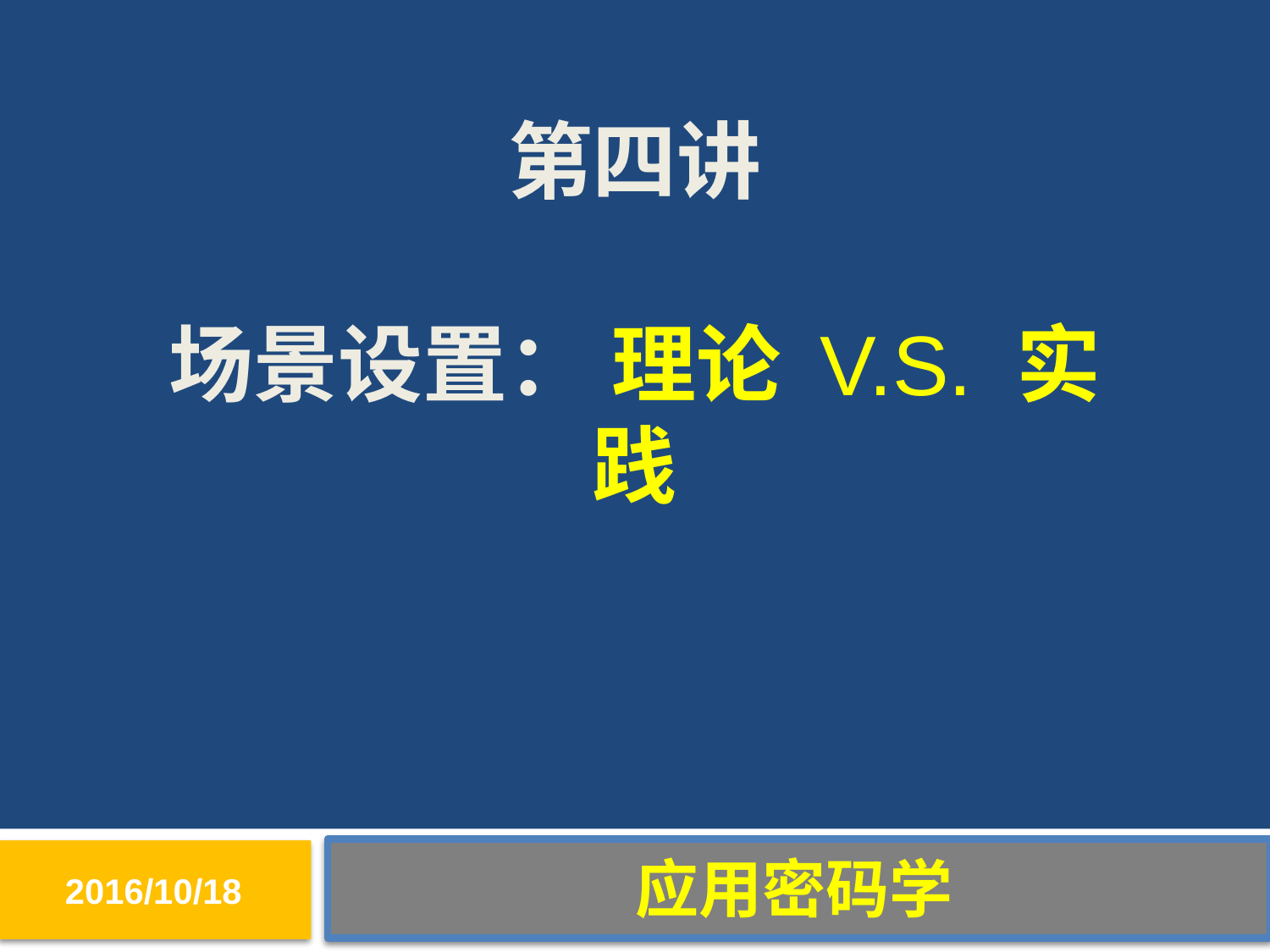

# 第四讲 场景设置： 理论 V.S. 实践
应用密码学
2016/10/18